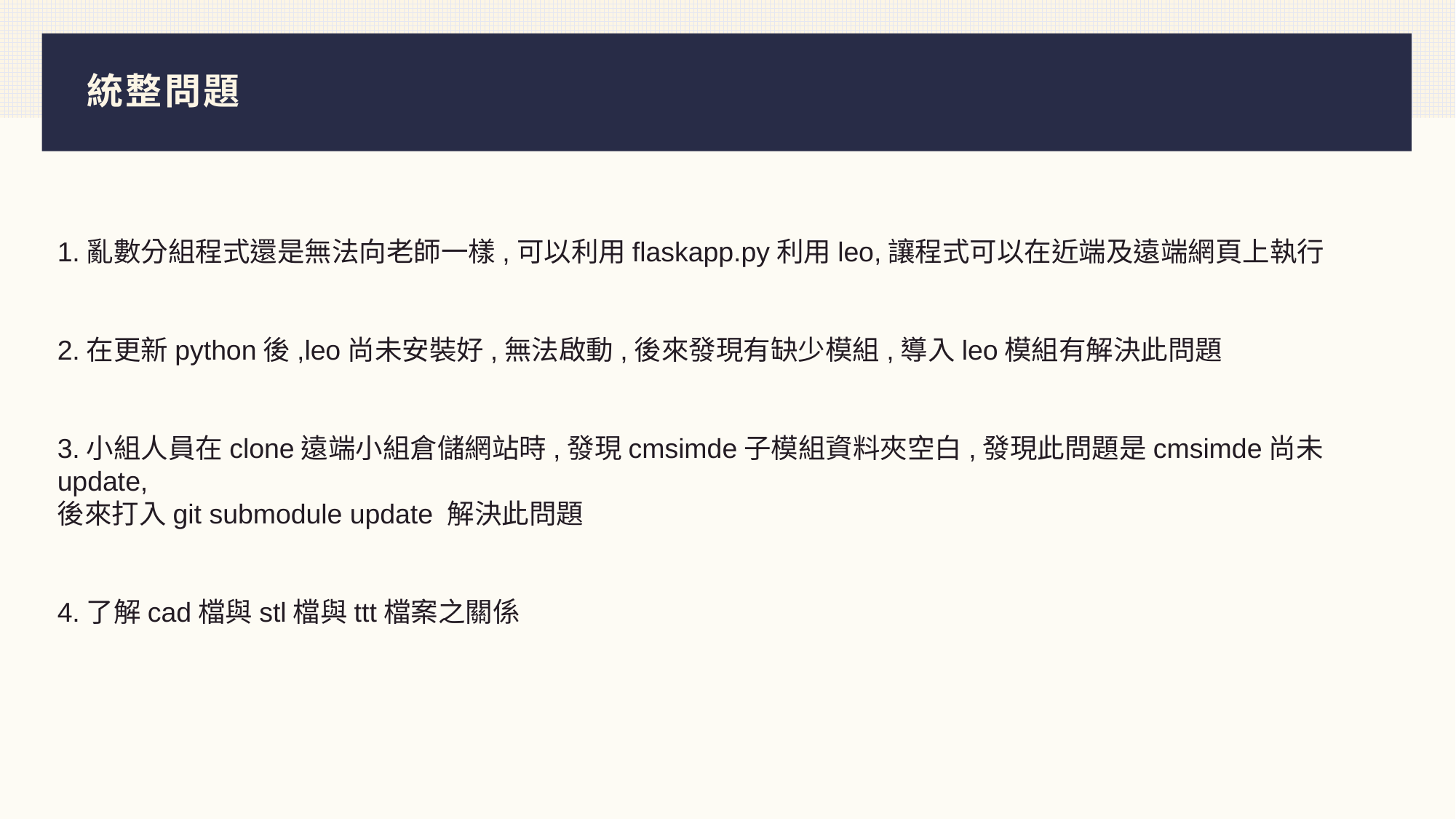

# 統整問題

1.亂數分組程式還是無法向老師一樣,可以利用flaskapp.py利用leo,讓程式可以在近端及遠端網頁上執行

2.在更新python後,leo尚未安裝好,無法啟動,後來發現有缺少模組,導入leo模組有解決此問題

3.小組人員在clone遠端小組倉儲網站時,發現cmsimde子模組資料夾空白,發現此問題是cmsimde尚未update,
後來打入git submodule update 解決此問題

4.了解cad檔與stl檔與ttt檔案之關係